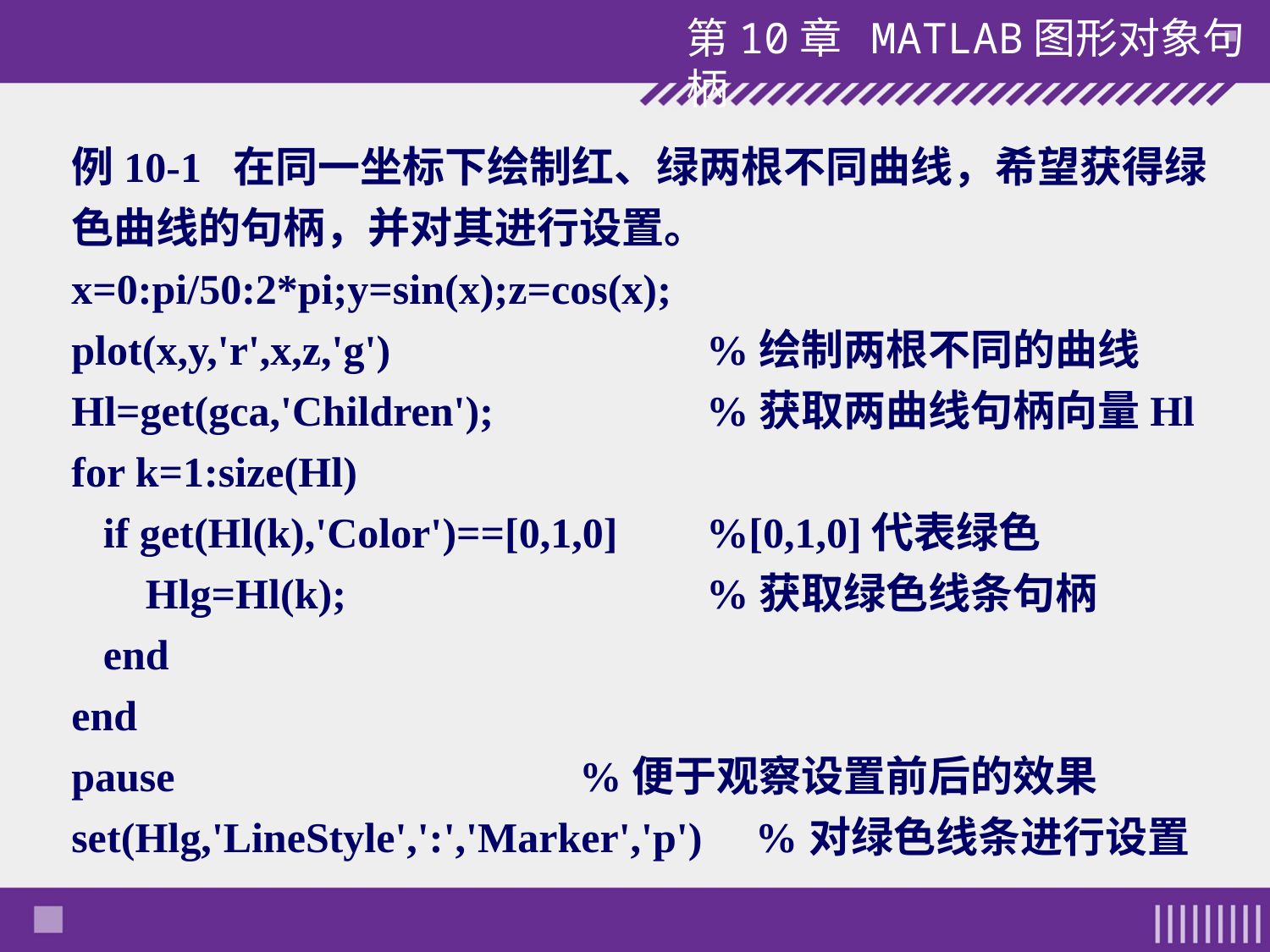

例10-1  在同一坐标下绘制红、绿两根不同曲线，希望获得绿色曲线的句柄，并对其进行设置。
x=0:pi/50:2*pi;y=sin(x);z=cos(x);
plot(x,y,'r',x,z,'g')               		%绘制两根不同的曲线
Hl=get(gca,'Children');           	%获取两曲线句柄向量Hl
for k=1:size(Hl)
   if get(Hl(k),'Color')==[0,1,0]  	%[0,1,0]代表绿色
       Hlg=Hl(k);               		%获取绿色线条句柄
   end
end
pause                              	%便于观察设置前后的效果
set(Hlg,'LineStyle',':','Marker','p')     %对绿色线条进行设置